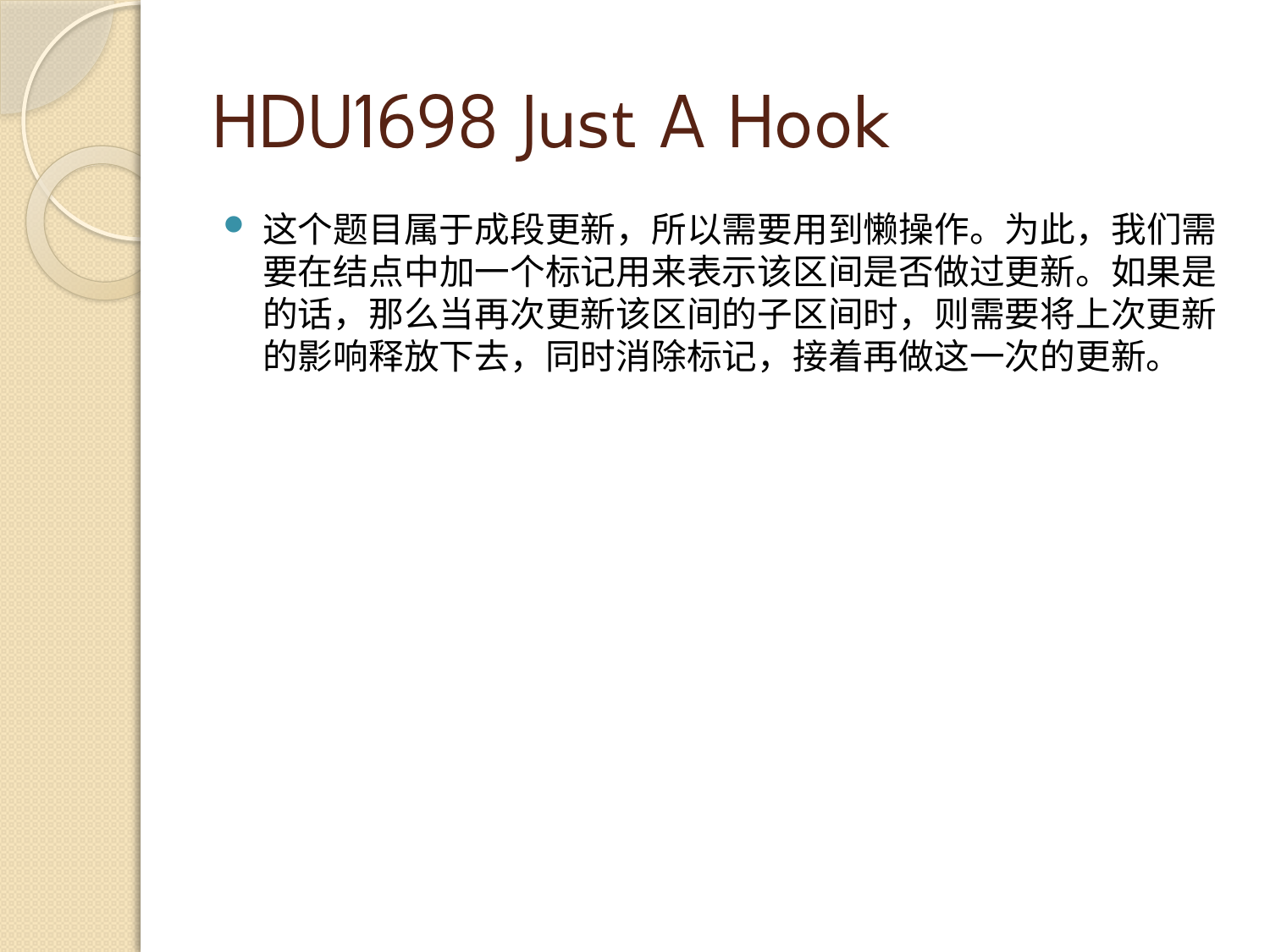

# HDU1698 Just A Hook
这个题目属于成段更新，所以需要用到懒操作。为此，我们需要在结点中加一个标记用来表示该区间是否做过更新。如果是的话，那么当再次更新该区间的子区间时，则需要将上次更新的影响释放下去，同时消除标记，接着再做这一次的更新。